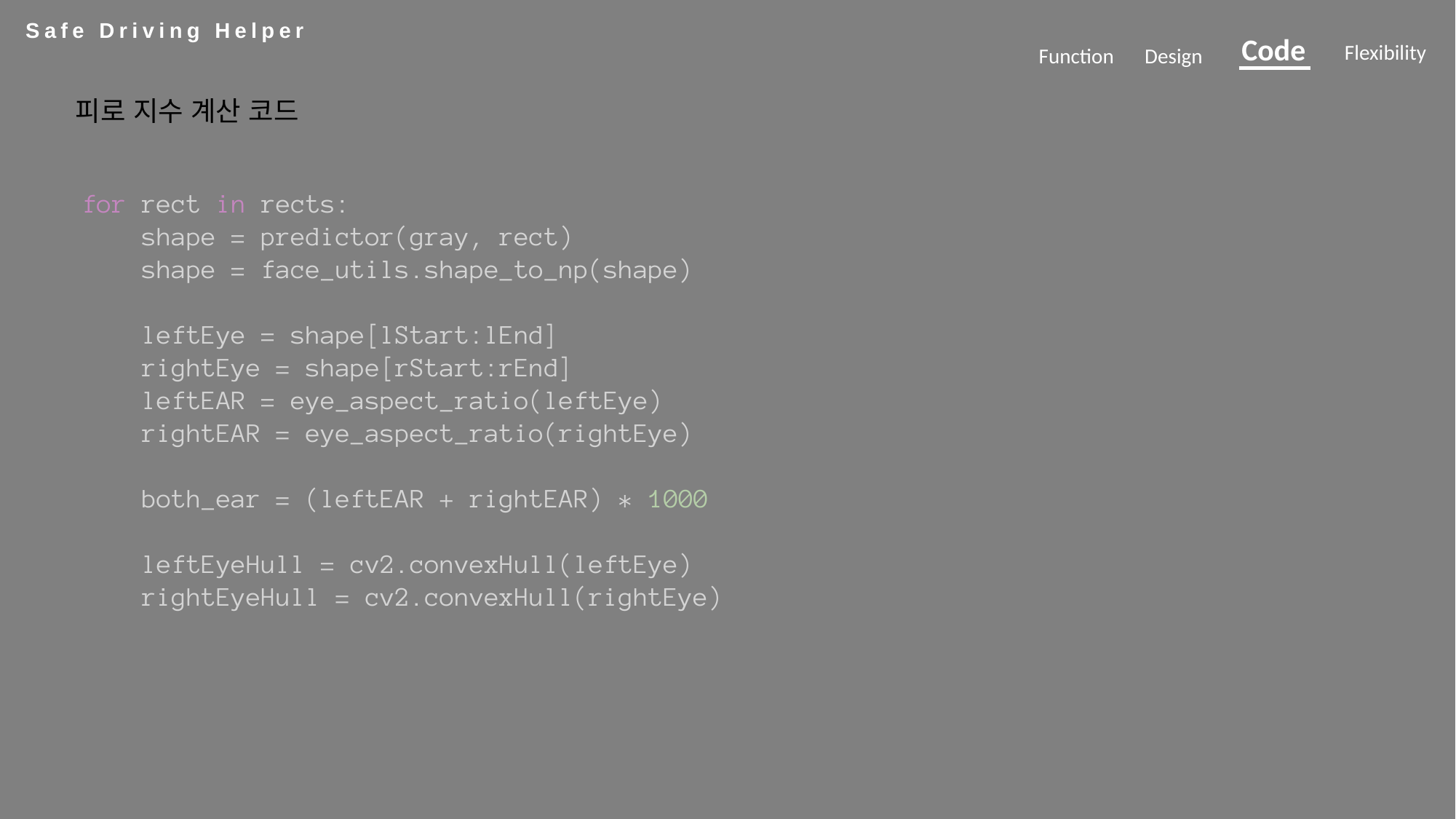

Safe Driving Helper
Code
Flexibility
Function
Design
피로 지수 계산 코드
for rect in rects:
    shape = predictor(gray, rect)
    shape = face_utils.shape_to_np(shape)
    leftEye = shape[lStart:lEnd]
    rightEye = shape[rStart:rEnd]
    leftEAR = eye_aspect_ratio(leftEye)
    rightEAR = eye_aspect_ratio(rightEye)

    both_ear = (leftEAR + rightEAR) * 1000
    leftEyeHull = cv2.convexHull(leftEye)
    rightEyeHull = cv2.convexHull(rightEye)